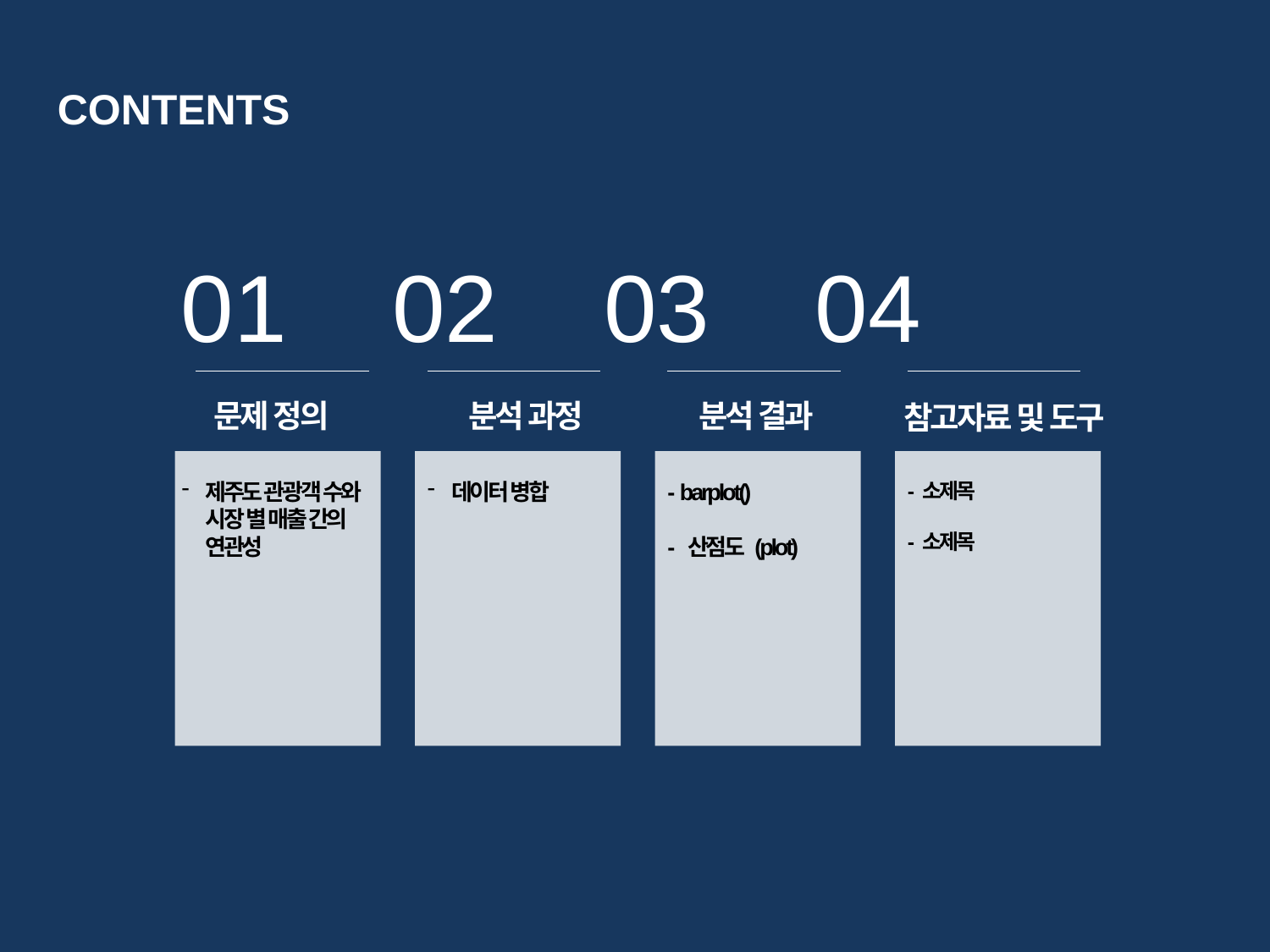

CONTENTS
  01    02    03    04
문제 정의
분석 과정
분석 결과
   참고자료 및 도구

제주도 관광객 수와 시장 별 매출 간의 연관성
데이터 병합

-  barplot()

-  산점도 (plot)
- 소제목

- 소제목